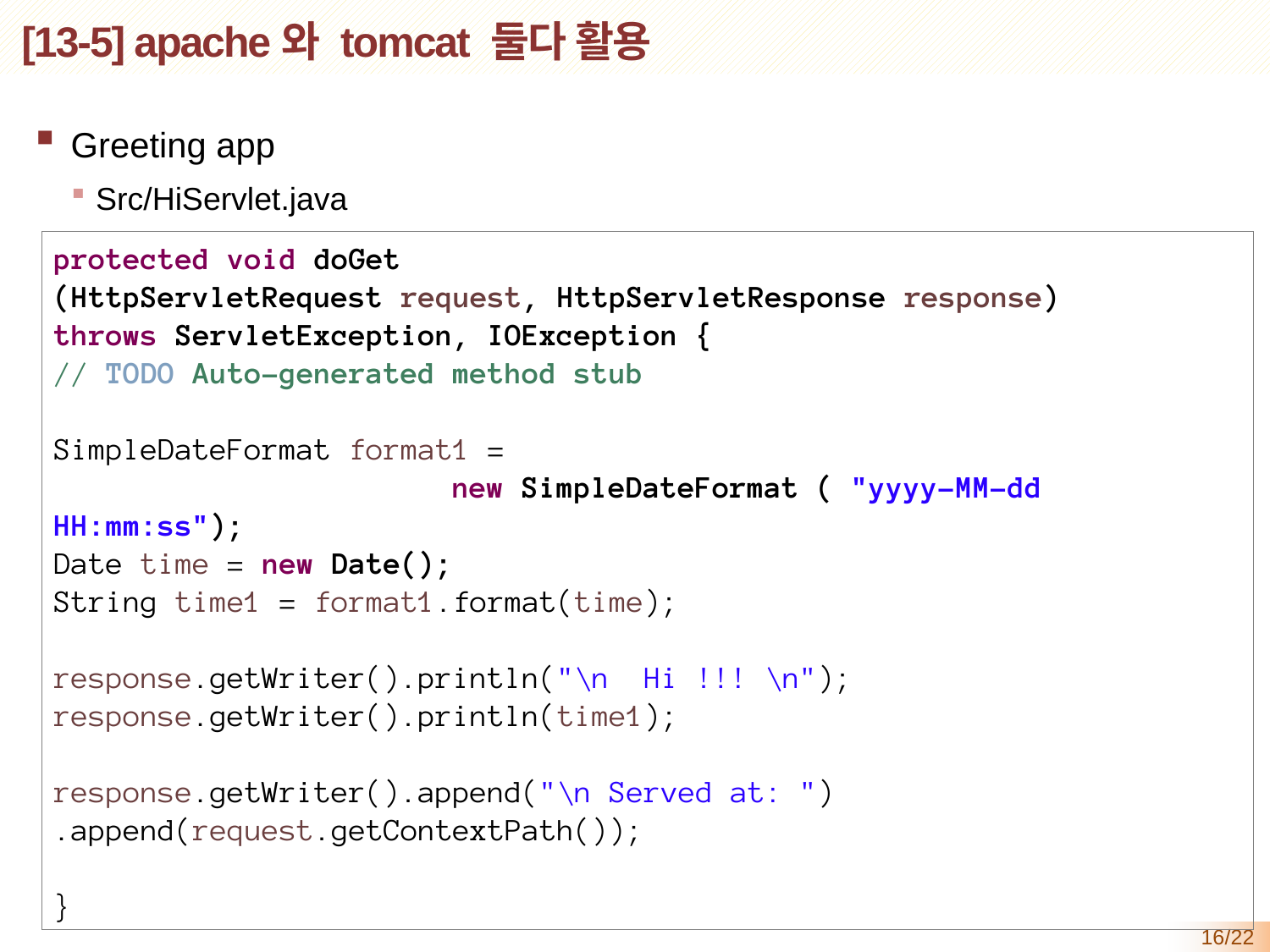

# [13-5] apache와 tomcat 둘다 활용
Greeting app
Src/HiServlet.java
protected void doGet
(HttpServletRequest request, HttpServletResponse response)
throws ServletException, IOException {
// TODO Auto-generated method stub

SimpleDateFormat format1 =
 			 new SimpleDateFormat ( "yyyy-MM-dd HH:mm:ss");
Date time = new Date();
String time1 = format1.format(time);

response.getWriter().println("\n  Hi !!! \n");
response.getWriter().println(time1);

response.getWriter().append("\n Served at: ")	.append(request.getContextPath());

}